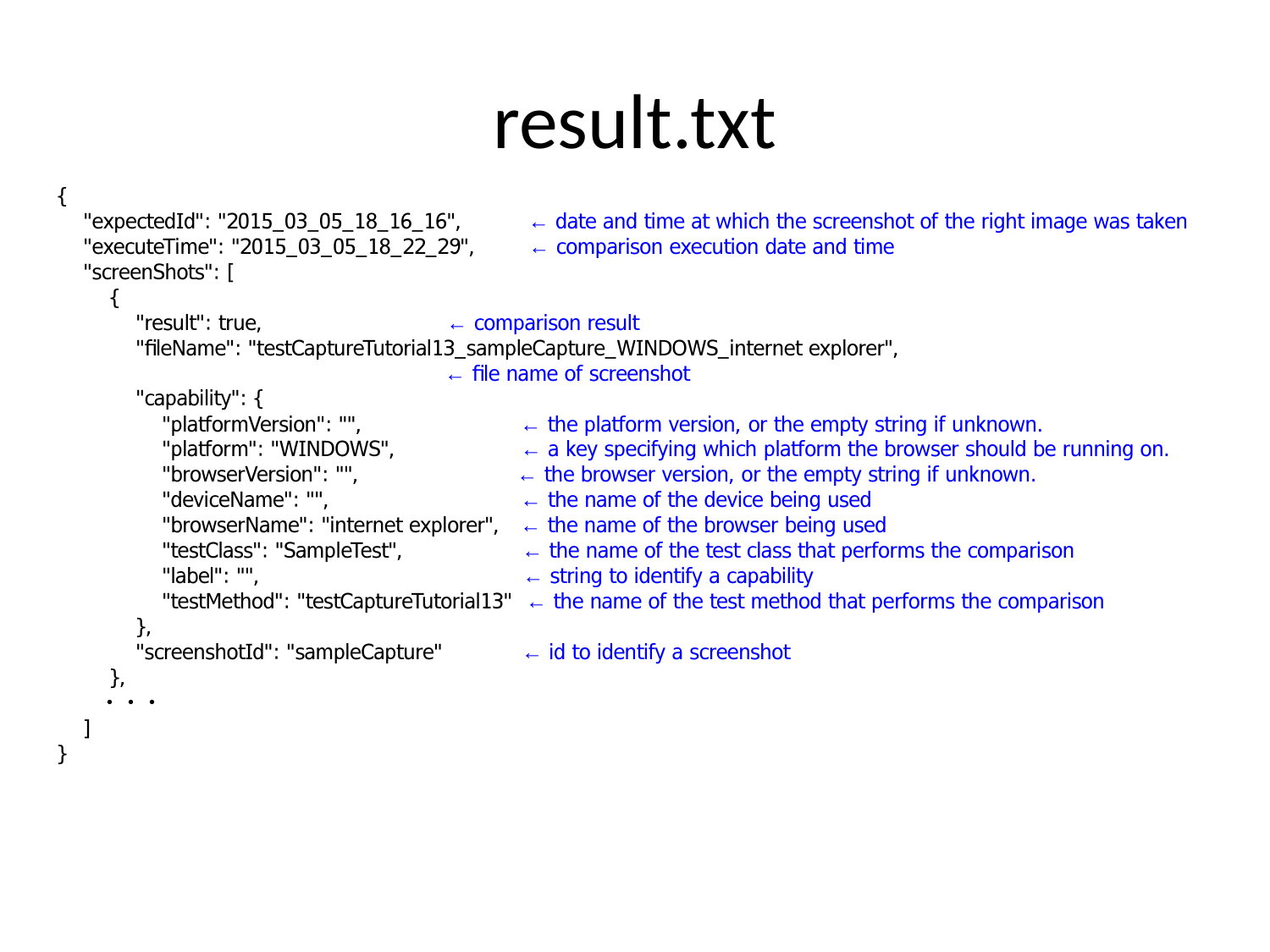

# result.txt
{
    "expectedId": "2015_03_05_18_16_16",          ← date and time at which the screenshot of the right image was taken
    "executeTime": "2015_03_05_18_22_29",        ← comparison execution date and time
    "screenShots": [
        {
            "result": true,                            ← comparison result
            "fileName": "testCaptureTutorial13_sampleCapture_WINDOWS_internet explorer",
                                                           ← file name of screenshot
            "capability": {
                "platformVersion": "",                        ← the platform version, or the empty string if unknown.
                "platform": "WINDOWS",                   ← a key specifying which platform the browser should be running on.
                "browserVersion": "",                        ← the browser version, or the empty string if unknown.
                "deviceName": "",                             ← the name of the device being used
                "browserName": "internet explorer",   ← the name of the browser being used
                "testClass": "SampleTest",                  ← the name of the test class that performs the comparison
                "label": "",                                        ← string to identify a capability
                "testMethod": "testCaptureTutorial13"  ← the name of the test method that performs the comparison
            },
            "screenshotId": "sampleCapture"            ← id to identify a screenshot
        },
        ・・・
    ]
}